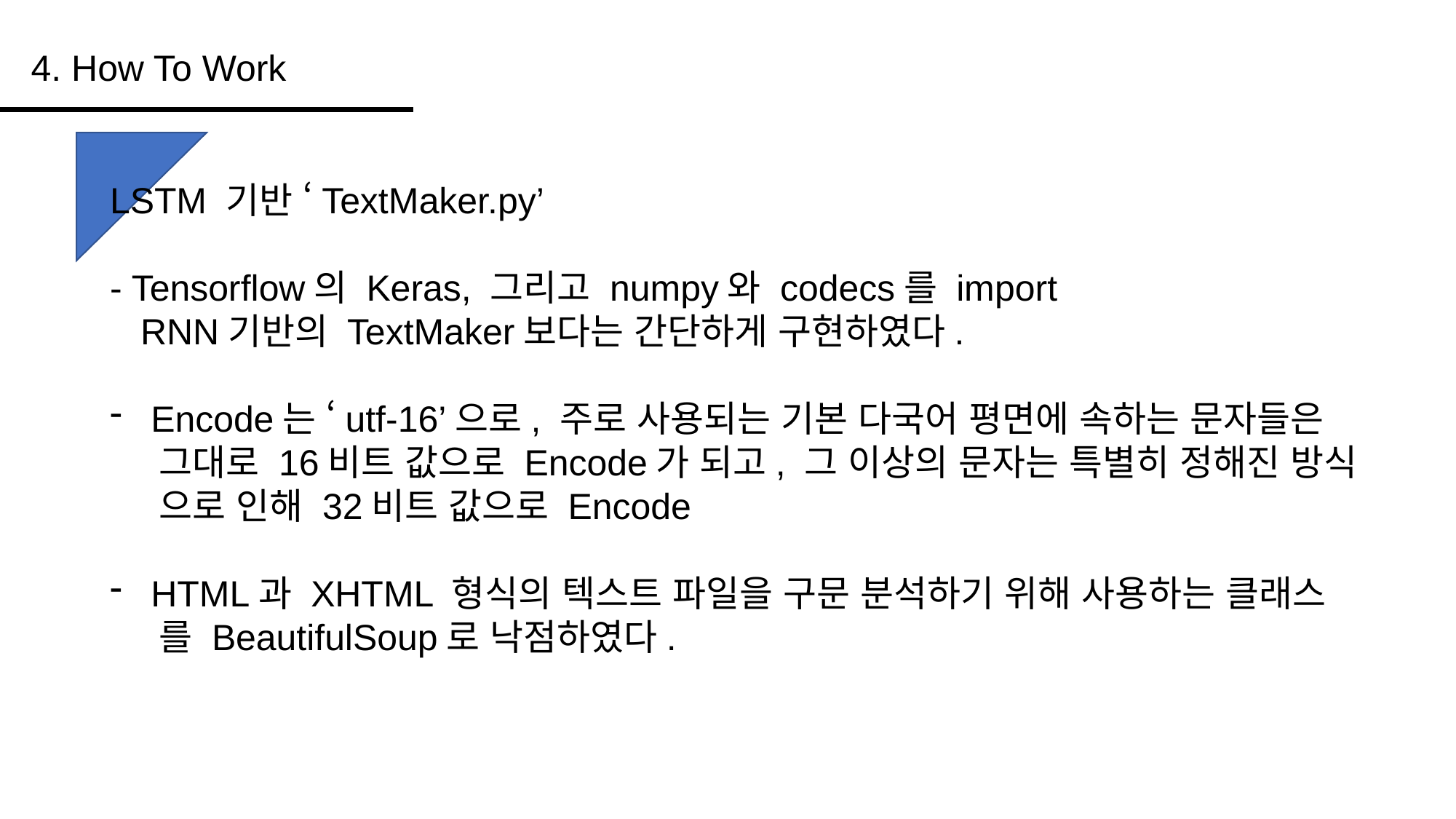

4. How To Work

LSTM 기반 ‘TextMaker.py’

- Tensorflow의 Keras, 그리고 numpy와 codecs를 import
   RNN기반의 TextMaker보다는 간단하게 구현하였다.

Encode는 ‘utf-16’으로, 주로 사용되는 기본 다국어 평면에 속하는 문자들은
    그대로 16비트 값으로 Encode가 되고, 그 이상의 문자는 특별히 정해진 방식
    으로 인해 32비트 값으로 Encode

HTML과 XHTML 형식의 텍스트 파일을 구문 분석하기 위해 사용하는 클래스
    를 BeautifulSoup로 낙점하였다.